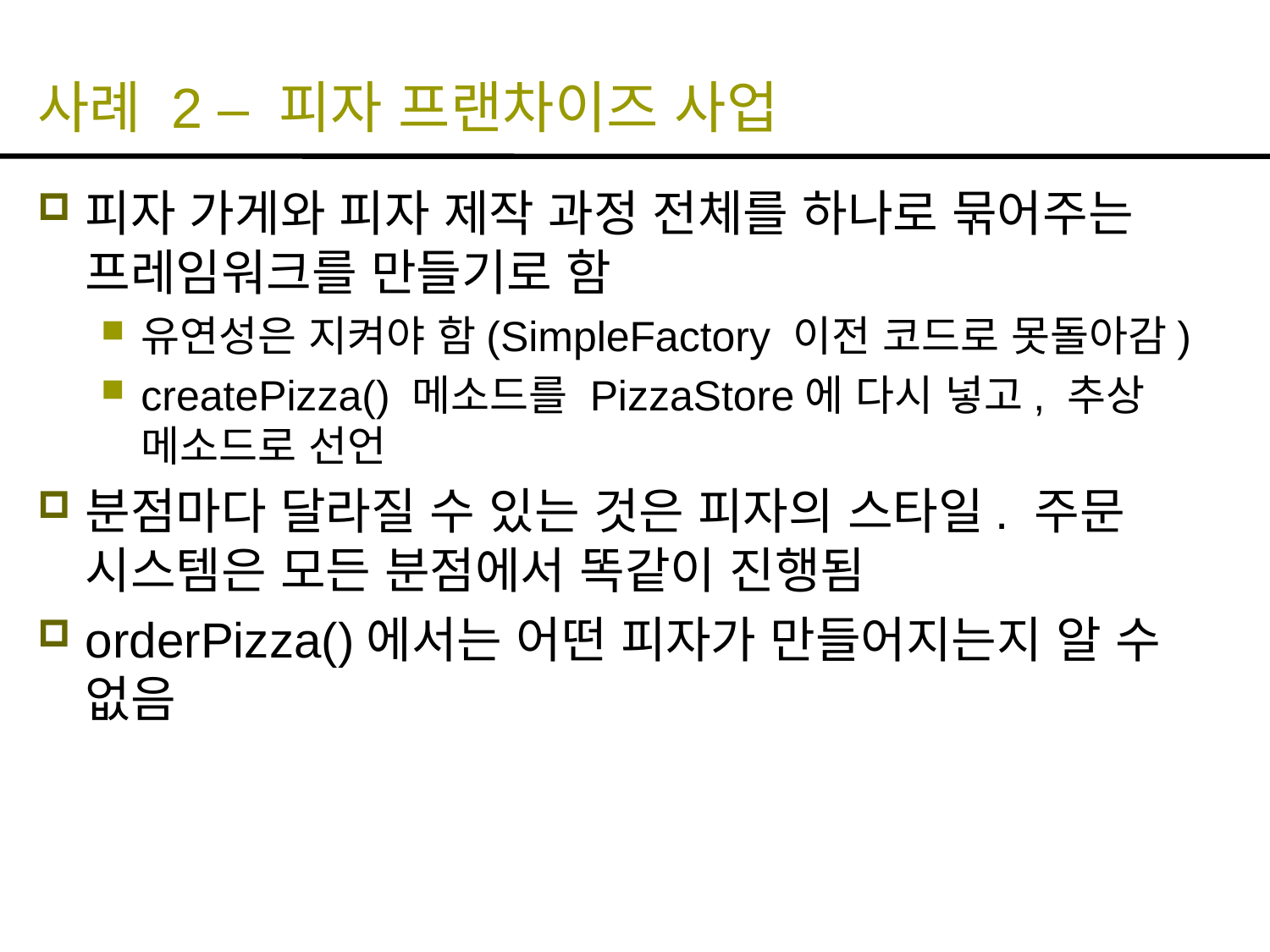

# 사례 2 – 피자 프랜차이즈 사업
피자 가게와 피자 제작 과정 전체를 하나로 묶어주는 프레임워크를 만들기로 함
유연성은 지켜야 함(SimpleFactory 이전 코드로 못돌아감)
createPizza() 메소드를 PizzaStore에 다시 넣고, 추상 메소드로 선언
분점마다 달라질 수 있는 것은 피자의 스타일. 주문 시스템은 모든 분점에서 똑같이 진행됨
orderPizza()에서는 어떤 피자가 만들어지는지 알 수 없음